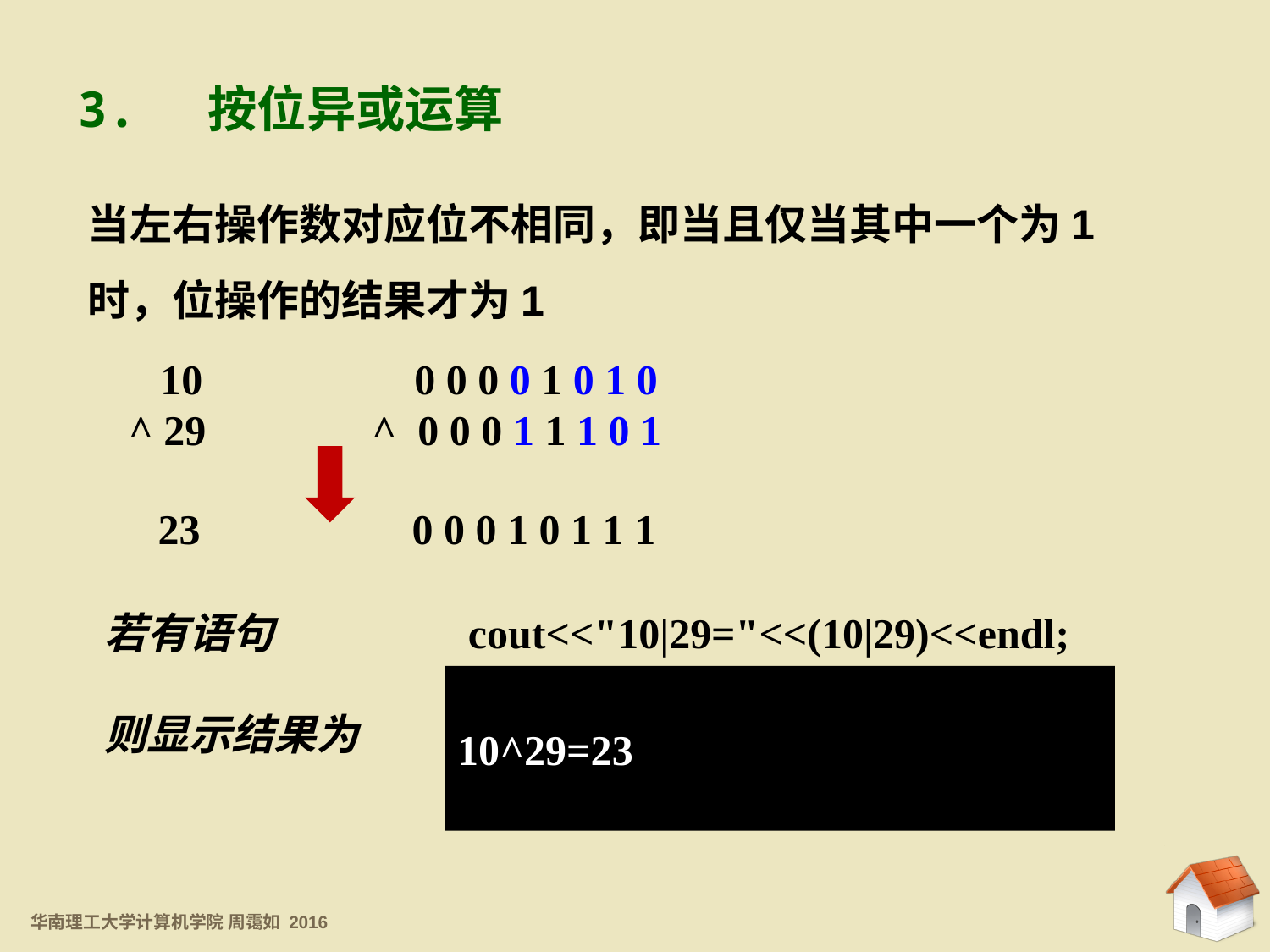

3.  按位异或运算
当左右操作数对应位不相同，即当且仅当其中一个为1时，位操作的结果才为1
     10		     0 0 0 0 1 0 1 0
  ^ 29		 ^  0 0 0 1 1 1 0 1

 23  		 0 0 0 1 0 1 1 1
若有语句		 cout<<"10|29="<<(10|29)<<endl;
则显示结果为

10^29=23